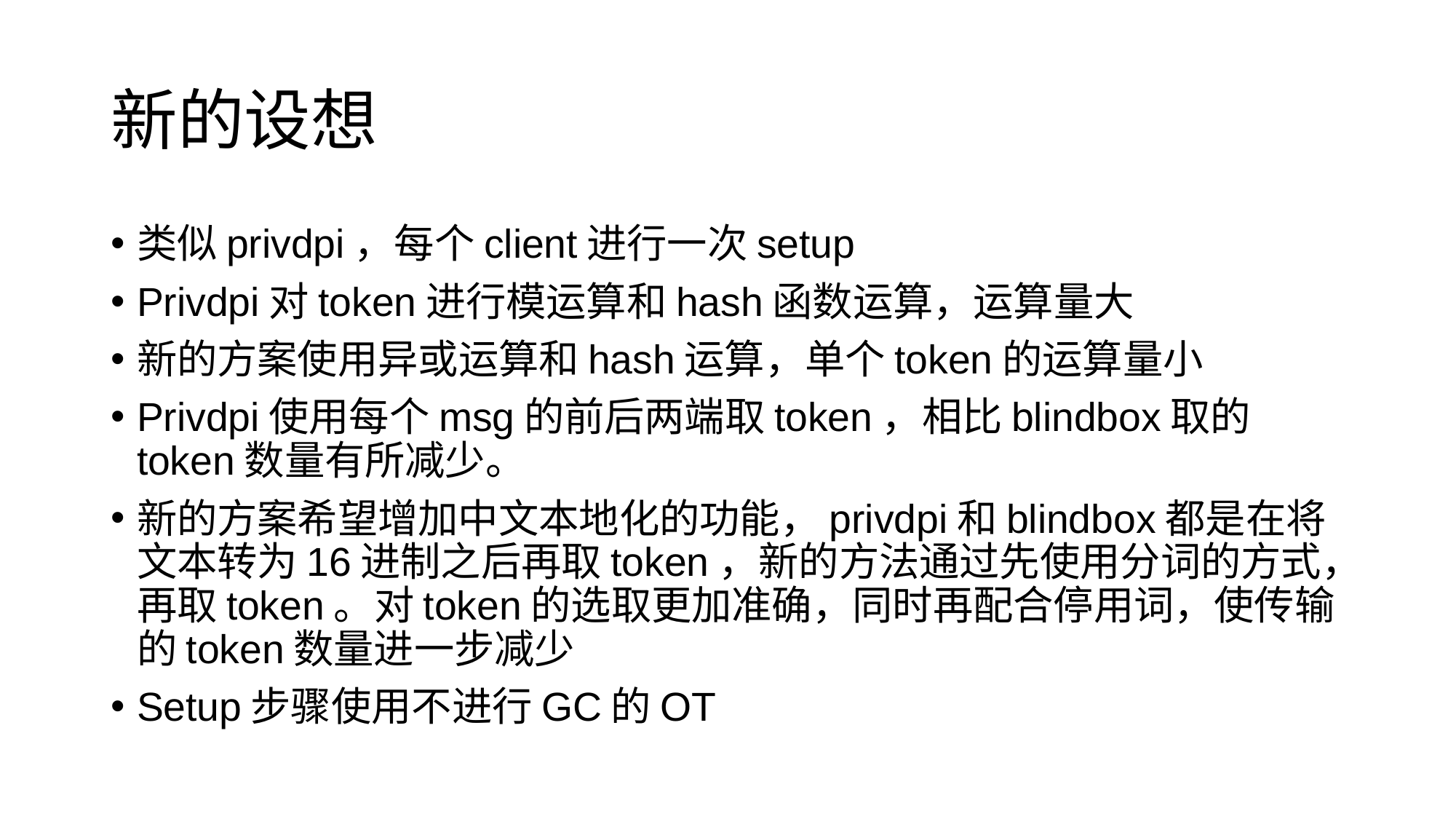

# 新的设想
类似privdpi，每个client进行一次setup
Privdpi对token进行模运算和hash函数运算，运算量大
新的方案使用异或运算和hash运算，单个token的运算量小
Privdpi使用每个msg的前后两端取token，相比blindbox取的token数量有所减少。
新的方案希望增加中文本地化的功能，privdpi和blindbox都是在将文本转为16进制之后再取token，新的方法通过先使用分词的方式，再取token。对token的选取更加准确，同时再配合停用词，使传输的token数量进一步减少
Setup步骤使用不进行GC的OT